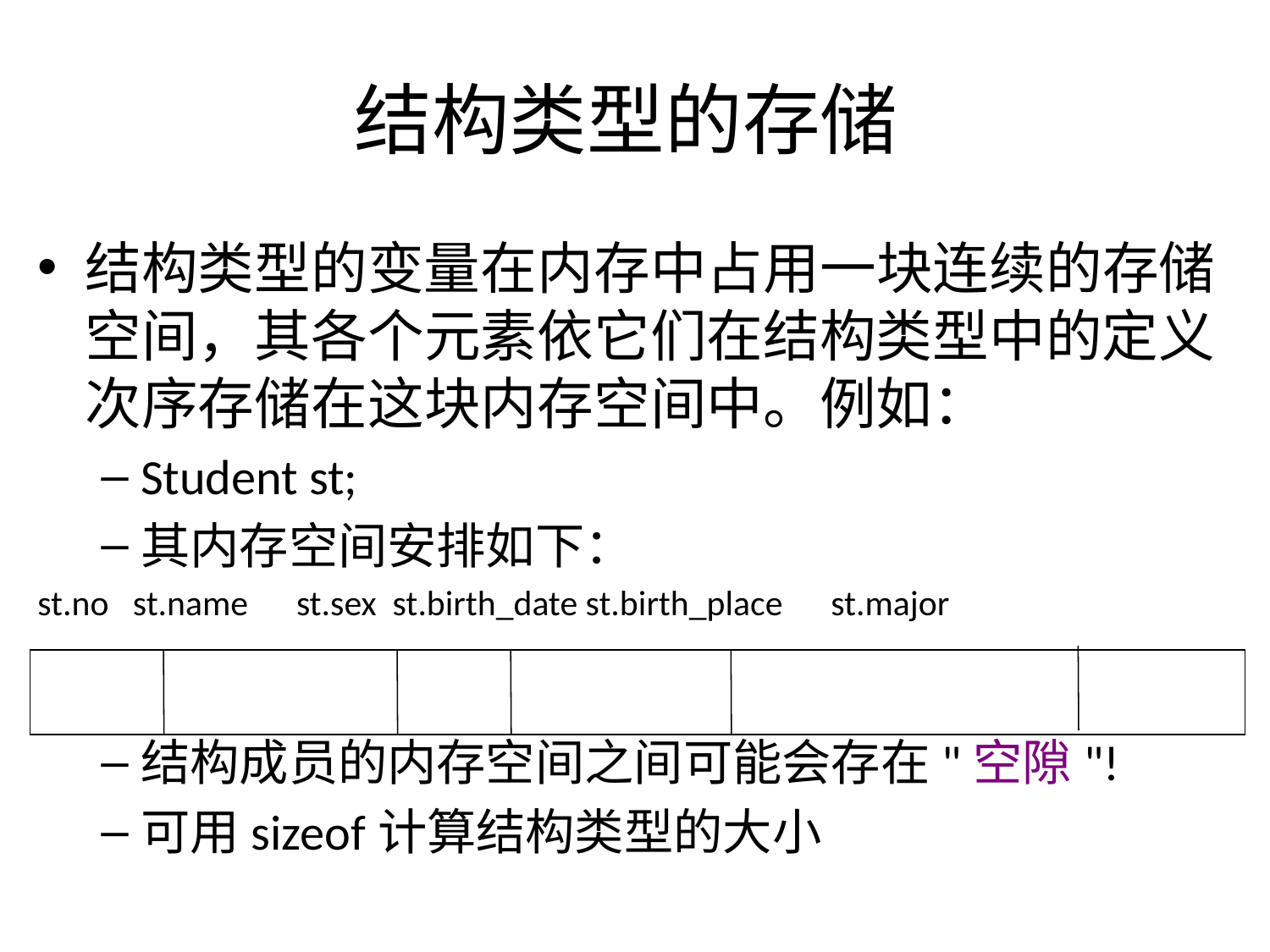

# 结构类型的存储
结构类型的变量在内存中占用一块连续的存储空间，其各个元素依它们在结构类型中的定义次序存储在这块内存空间中。例如：
Student st;
其内存空间安排如下：
st.no   st.name      st.sex  st.birth_date st.birth_place      st.major

结构成员的内存空间之间可能会存在"空隙"!
可用sizeof计算结构类型的大小